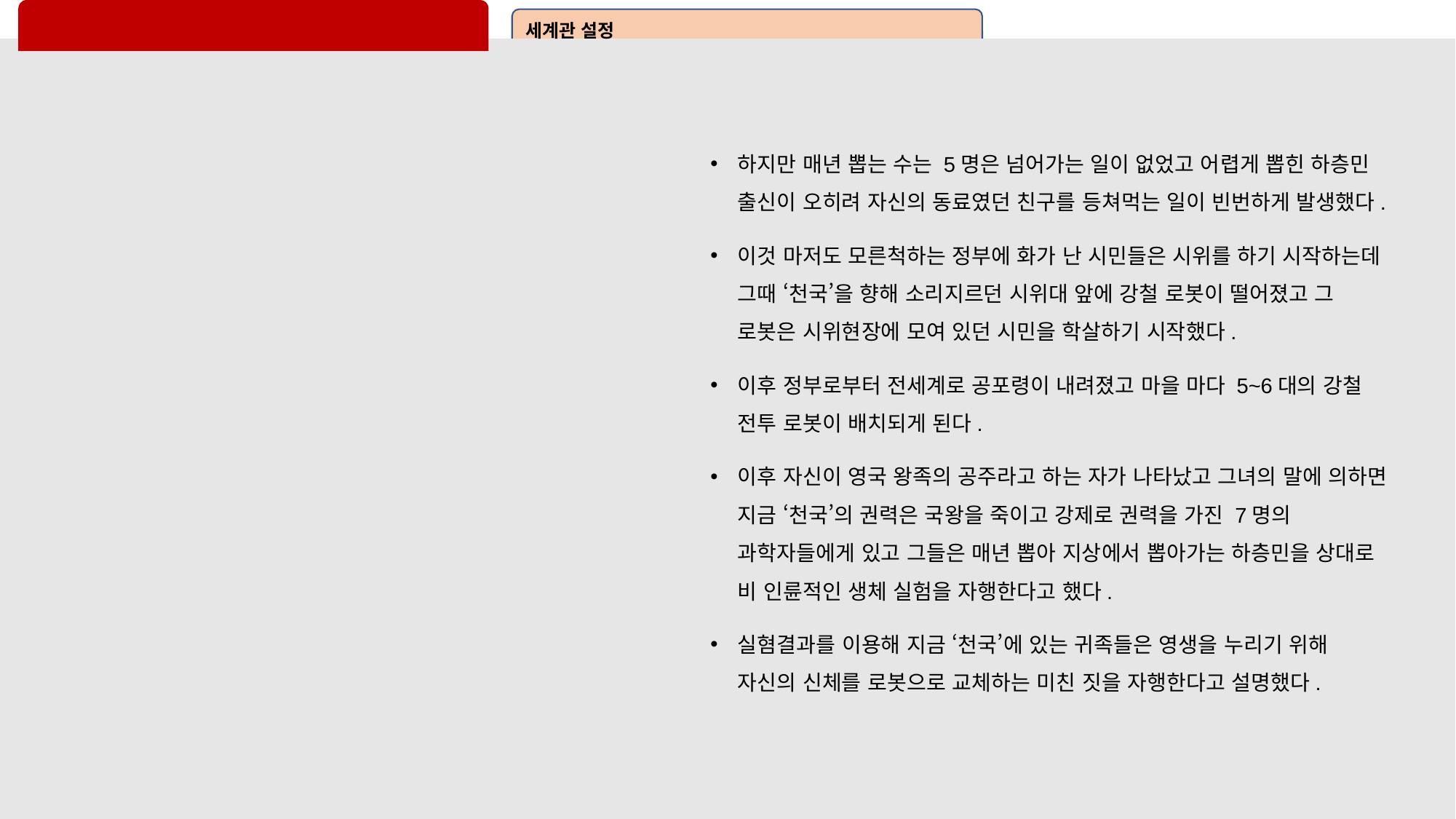

#
세계관 설정

하지만 매년 뽑는 수는 5명은 넘어가는 일이 없었고 어렵게 뽑힌 하층민 출신이 오히려 자신의 동료였던 친구를 등쳐먹는 일이 빈번하게 발생했다.
이것 마저도 모른척하는 정부에 화가 난 시민들은 시위를 하기 시작하는데 그때 ‘천국’을 향해 소리지르던 시위대 앞에 강철 로봇이 떨어졌고 그 로봇은 시위현장에 모여 있던 시민을 학살하기 시작했다.
이후 정부로부터 전세계로 공포령이 내려졌고 마을 마다 5~6대의 강철 전투 로봇이 배치되게 된다.
이후 자신이 영국 왕족의 공주라고 하는 자가 나타났고 그녀의 말에 의하면 지금 ‘천국’의 권력은 국왕을 죽이고 강제로 권력을 가진 7명의 과학자들에게 있고 그들은 매년 뽑아 지상에서 뽑아가는 하층민을 상대로 비 인륜적인 생체 실험을 자행한다고 했다.
실혐결과를 이용해 지금 ‘천국’에 있는 귀족들은 영생을 누리기 위해 자신의 신체를 로봇으로 교체하는 미친 짓을 자행한다고 설명했다.